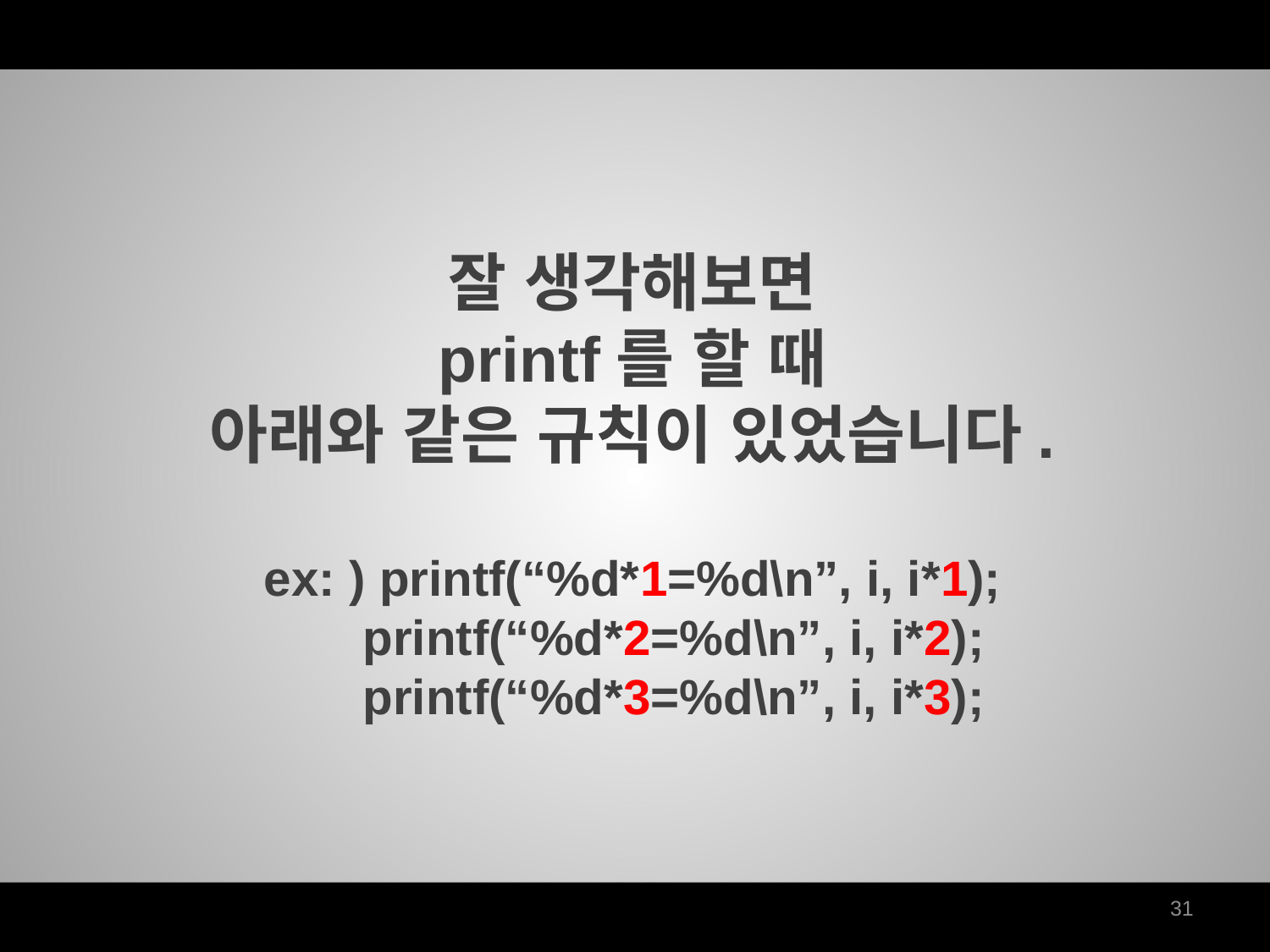

잘 생각해보면
printf를 할 때
아래와 같은 규칙이 있었습니다.

ex: ) printf(“%d*1=%d\n”, i, i*1);
      printf(“%d*2=%d\n”, i, i*2);
      printf(“%d*3=%d\n”, i, i*3);
31